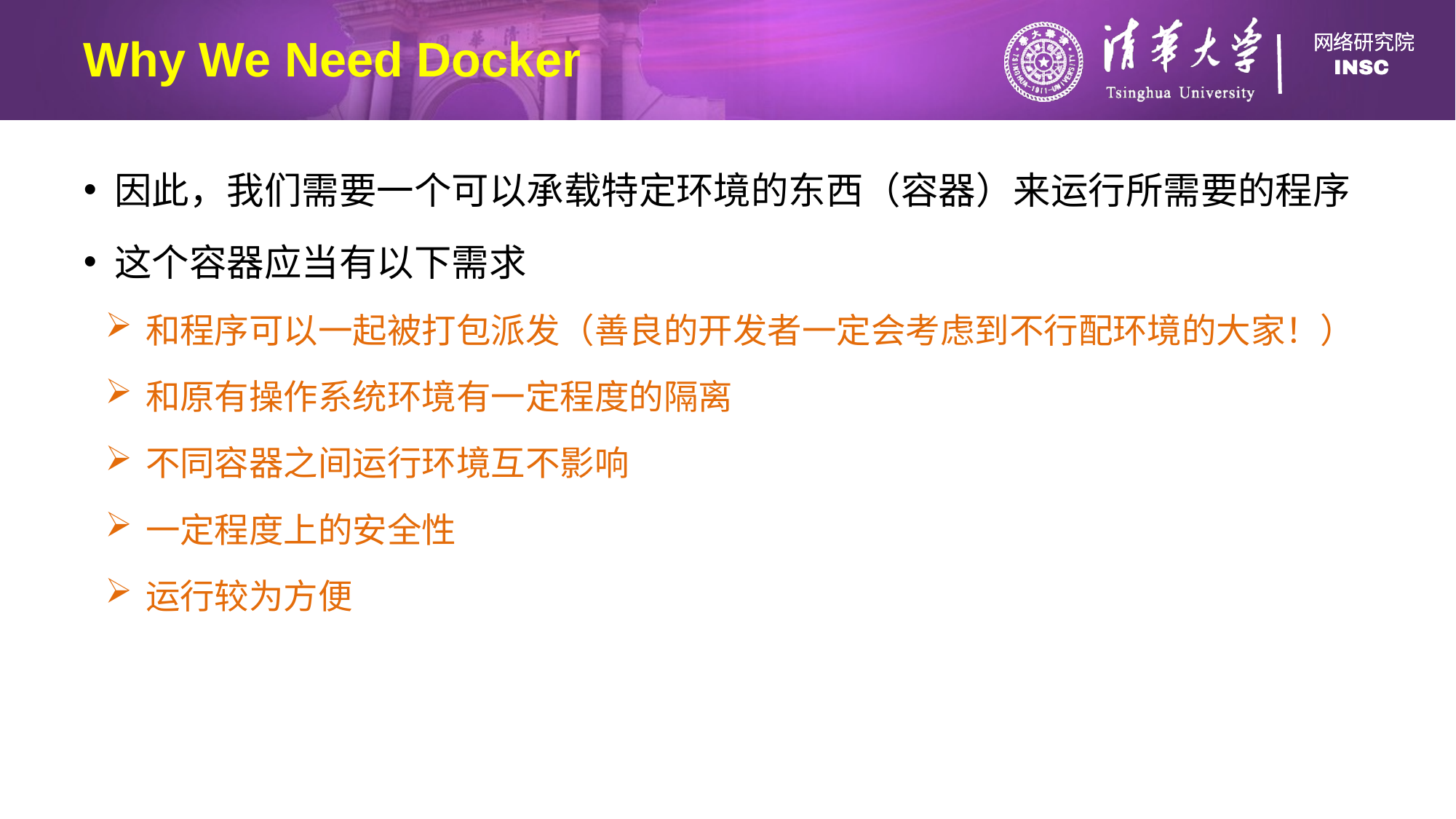

# Why We Need Docker
因此，我们需要一个可以承载特定环境的东西（容器）来运行所需要的程序
这个容器应当有以下需求
和程序可以一起被打包派发（善良的开发者一定会考虑到不行配环境的大家！）
和原有操作系统环境有一定程度的隔离
不同容器之间运行环境互不影响
一定程度上的安全性
运行较为方便